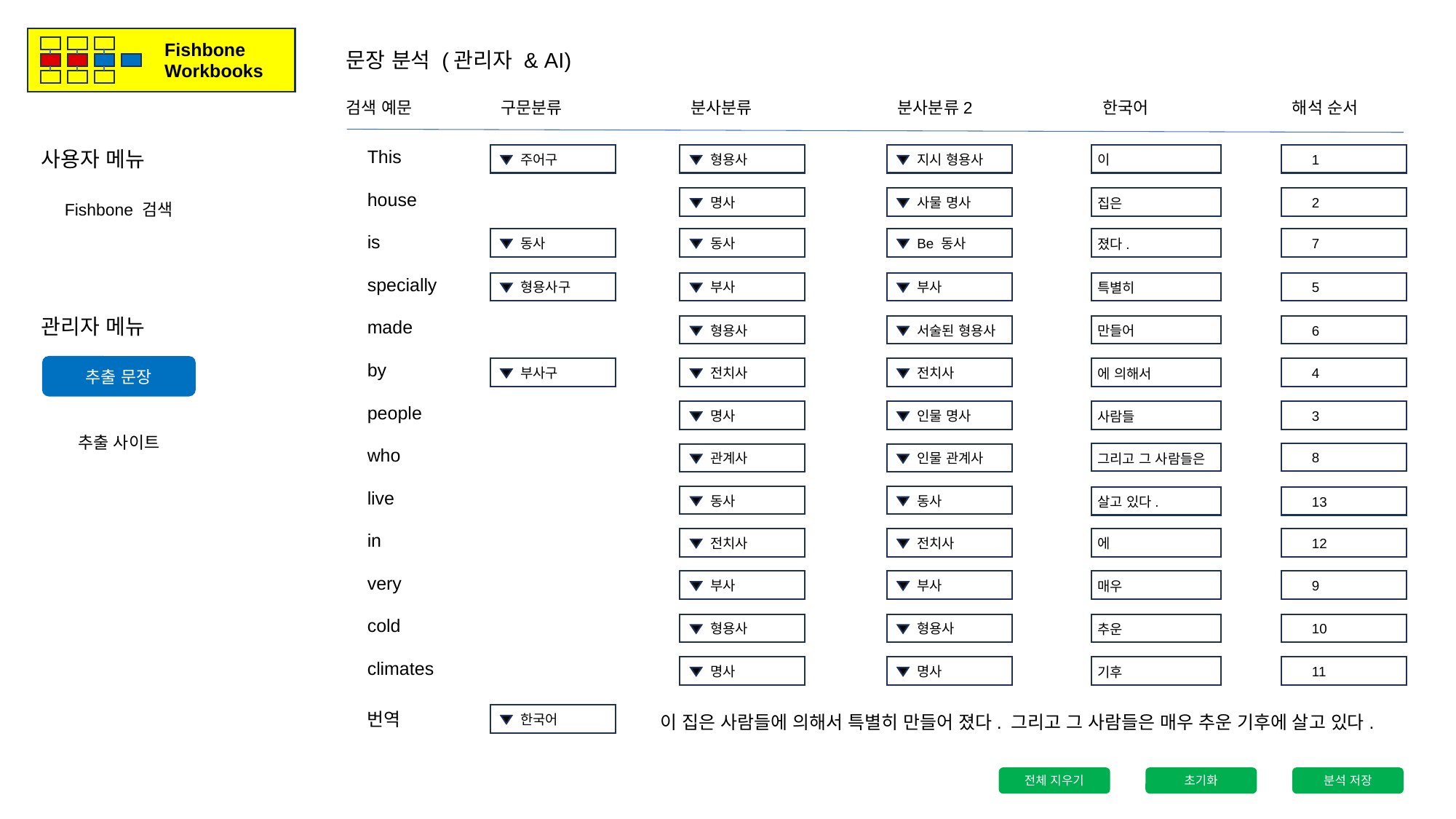

Fishbone
Workbooks

문장 분석 (관리자 & AI)
검색 예문
구문분류
분사분류
분사분류2
한국어
해석 순서
사용자 메뉴

This
주어구
형용사
지시 형용사
1
이

house

Fishbone 검색
명사
사물 명사
2
집은

is
동사
동사
Be 동사
7
졌다.

specially
형용사구
부사
부사
5
특별히

관리자 메뉴
made

형용사
서술된 형용사
6
만들어

추출 문장
by

부사구
전치사
전치사
4
에 의해서

people

명사
인물 명사
3
사람들

추출 사이트

who

8
관계사
인물 관계사
그리고 그 사람들은

live

동사
동사
13
살고 있다.

in
전치사
전치사
12
에

very
부사
부사
9
매우

cold

형용사
형용사
10
추운

climates

명사
명사
11
기후

이 집은 사람들에 의해서 특별히 만들어 졌다. 그리고 그 사람들은 매우 추운 기후에 살고 있다.
번역
한국어

전체 지우기
초기화
분석 저장